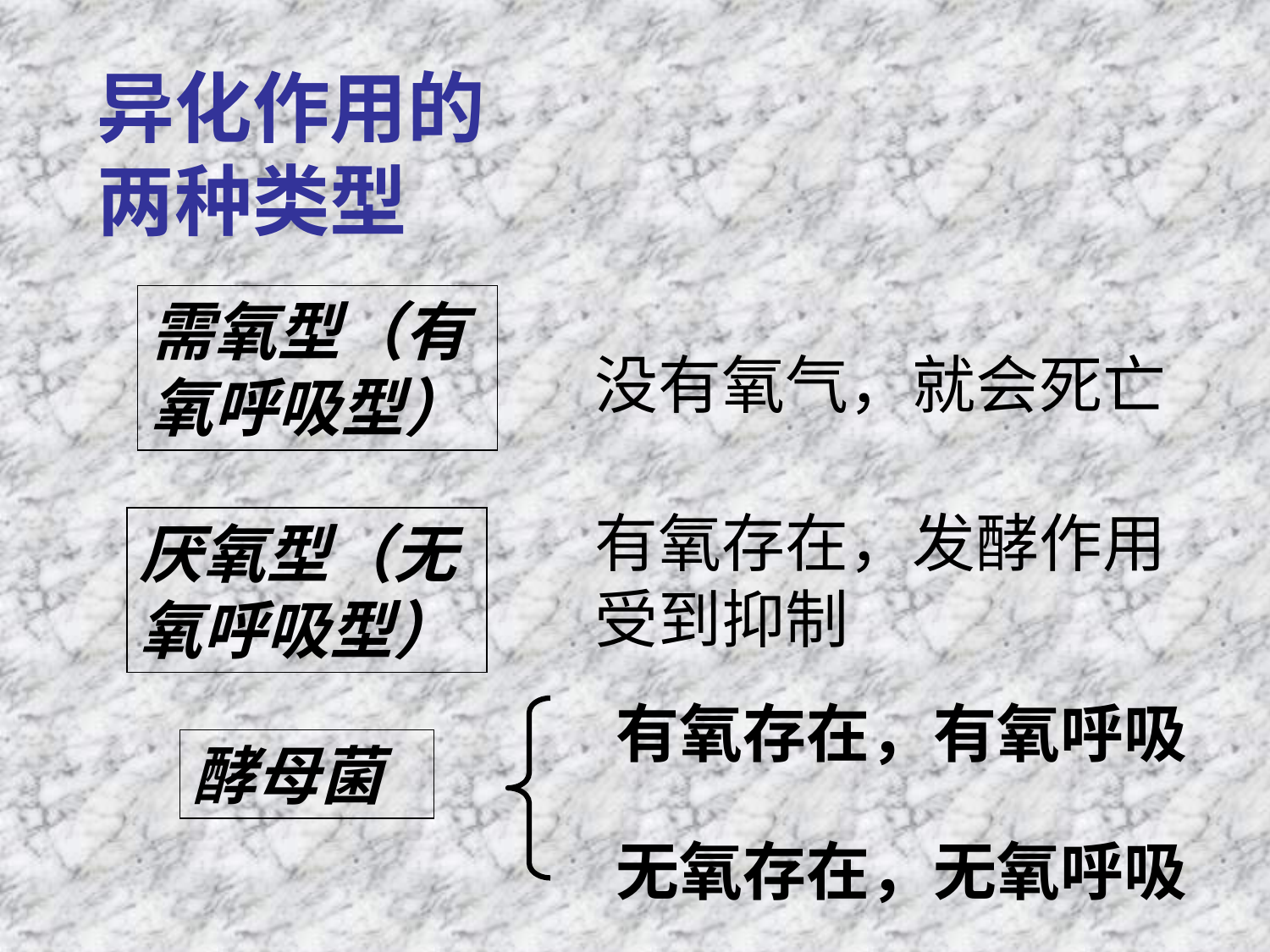

异化作用的两种类型
需氧型（有氧呼吸型）
没有氧气，就会死亡
有氧存在，发酵作用受到抑制
厌氧型（无氧呼吸型）
有氧存在，有氧呼吸

酵母菌
无氧存在，无氧呼吸